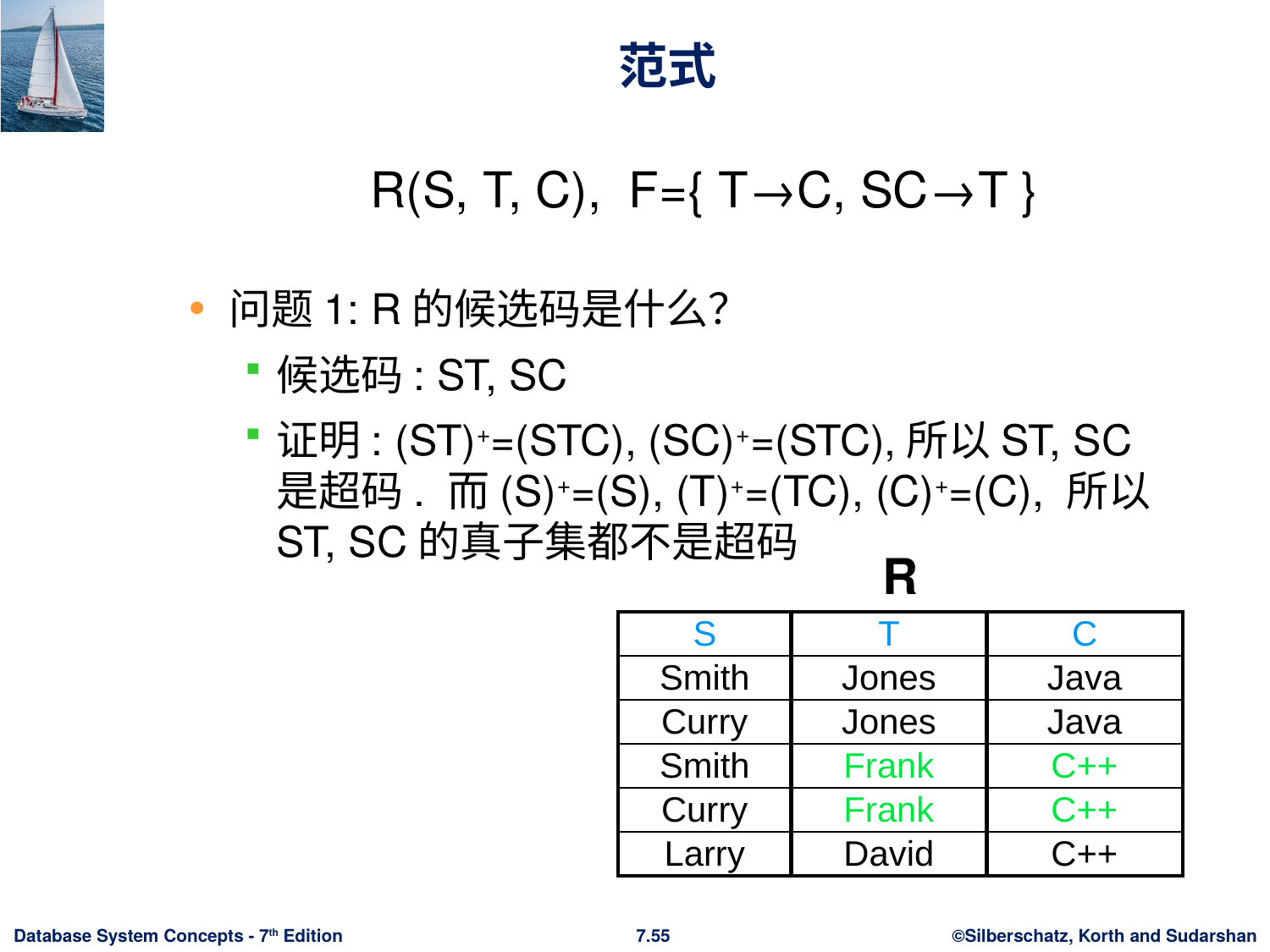

# 范式
R(S, T, C),  F={ T→C, SC→T }

问题1: R的候选码是什么？
候选码: ST, SC
证明: (ST)+=(STC), (SC)+=(STC),所以ST, SC是超码. 而(S)+=(S), (T)+=(TC), (C)+=(C), 所以ST, SC的真子集都不是超码
R
| S | T | C |
| --- | --- | --- |
| Smith | Jones | Java |
| Curry | Jones | Java |
| Smith | Frank | C++ |
| Curry | Frank | C++ |
| Larry | David | C++ |